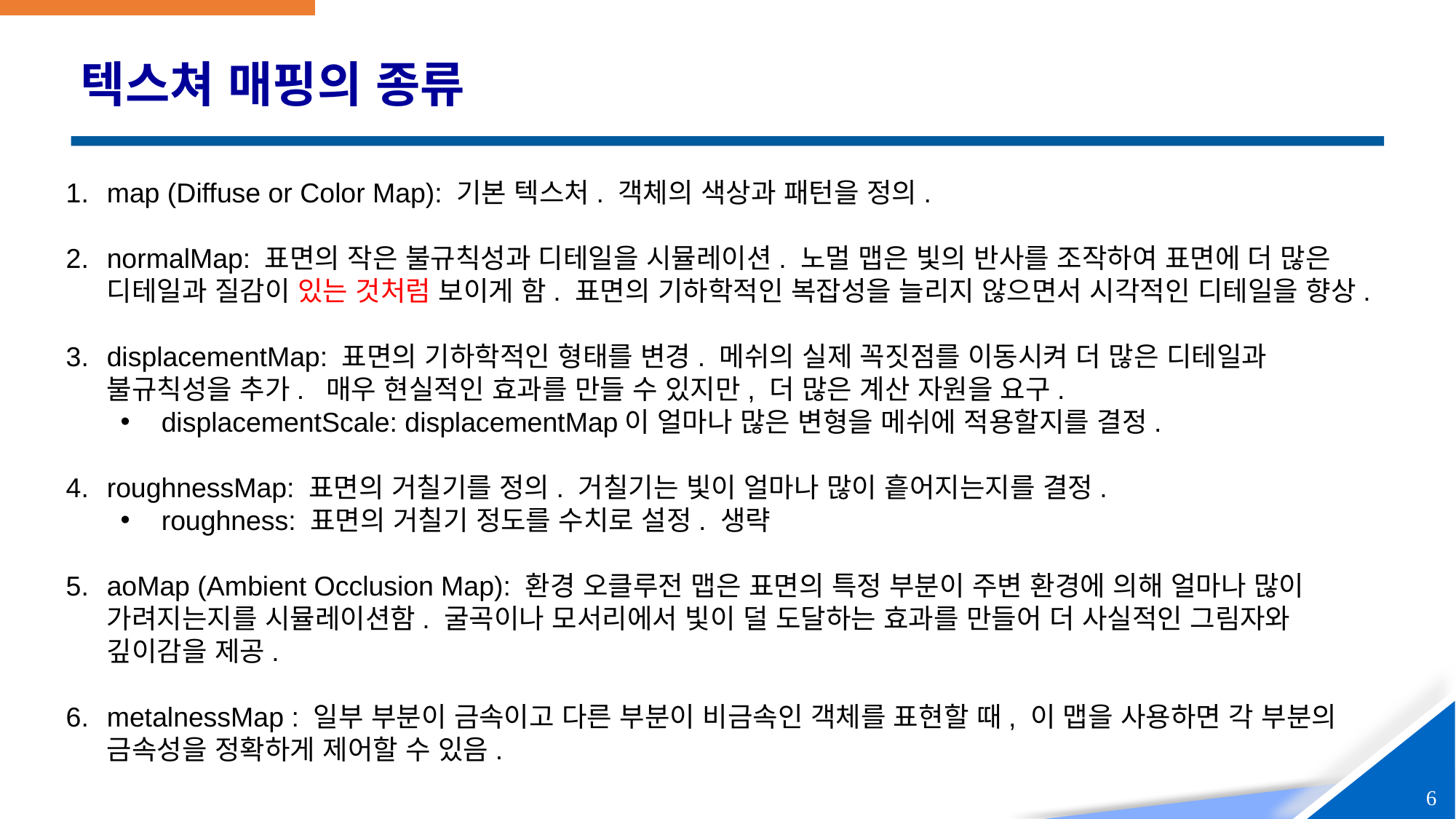

# 텍스쳐 매핑의 종류
map (Diffuse or Color Map): 기본 텍스처. 객체의 색상과 패턴을 정의.

normalMap: 표면의 작은 불규칙성과 디테일을 시뮬레이션. 노멀 맵은 빛의 반사를 조작하여 표면에 더 많은 디테일과 질감이 있는 것처럼 보이게 함. 표면의 기하학적인 복잡성을 늘리지 않으면서 시각적인 디테일을 향상.

displacementMap: 표면의 기하학적인 형태를 변경. 메쉬의 실제 꼭짓점를 이동시켜 더 많은 디테일과 불규칙성을 추가.  매우 현실적인 효과를 만들 수 있지만, 더 많은 계산 자원을 요구.
displacementScale: displacementMap이 얼마나 많은 변형을 메쉬에 적용할지를 결정.

roughnessMap: 표면의 거칠기를 정의. 거칠기는 빛이 얼마나 많이 흩어지는지를 결정.
roughness: 표면의 거칠기 정도를 수치로 설정. 생략

aoMap (Ambient Occlusion Map): 환경 오클루전 맵은 표면의 특정 부분이 주변 환경에 의해 얼마나 많이 가려지는지를 시뮬레이션함. 굴곡이나 모서리에서 빛이 덜 도달하는 효과를 만들어 더 사실적인 그림자와 깊이감을 제공.

metalnessMap : 일부 부분이 금속이고 다른 부분이 비금속인 객체를 표현할 때, 이 맵을 사용하면 각 부분의 금속성을 정확하게 제어할 수 있음.
6